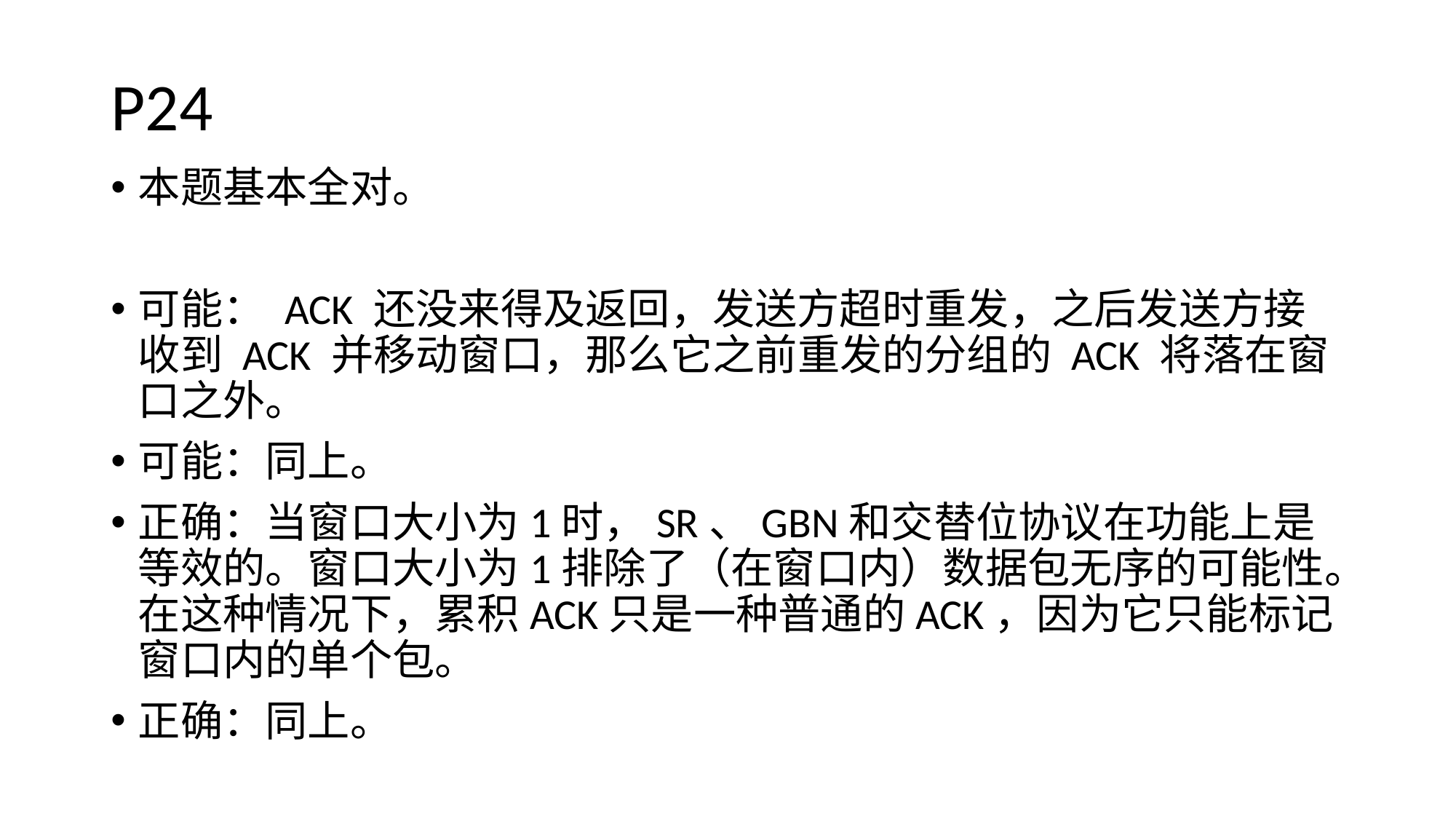

# P24
本题基本全对。

可能： ACK 还没来得及返回，发送方超时重发，之后发送方接收到 ACK 并移动窗口，那么它之前重发的分组的 ACK 将落在窗口之外。
可能：同上。
正确：当窗口大小为1时，SR、GBN和交替位协议在功能上是等效的。窗口大小为1排除了（在窗口内）数据包无序的可能性。在这种情况下，累积ACK只是一种普通的ACK，因为它只能标记窗口内的单个包。
正确：同上。